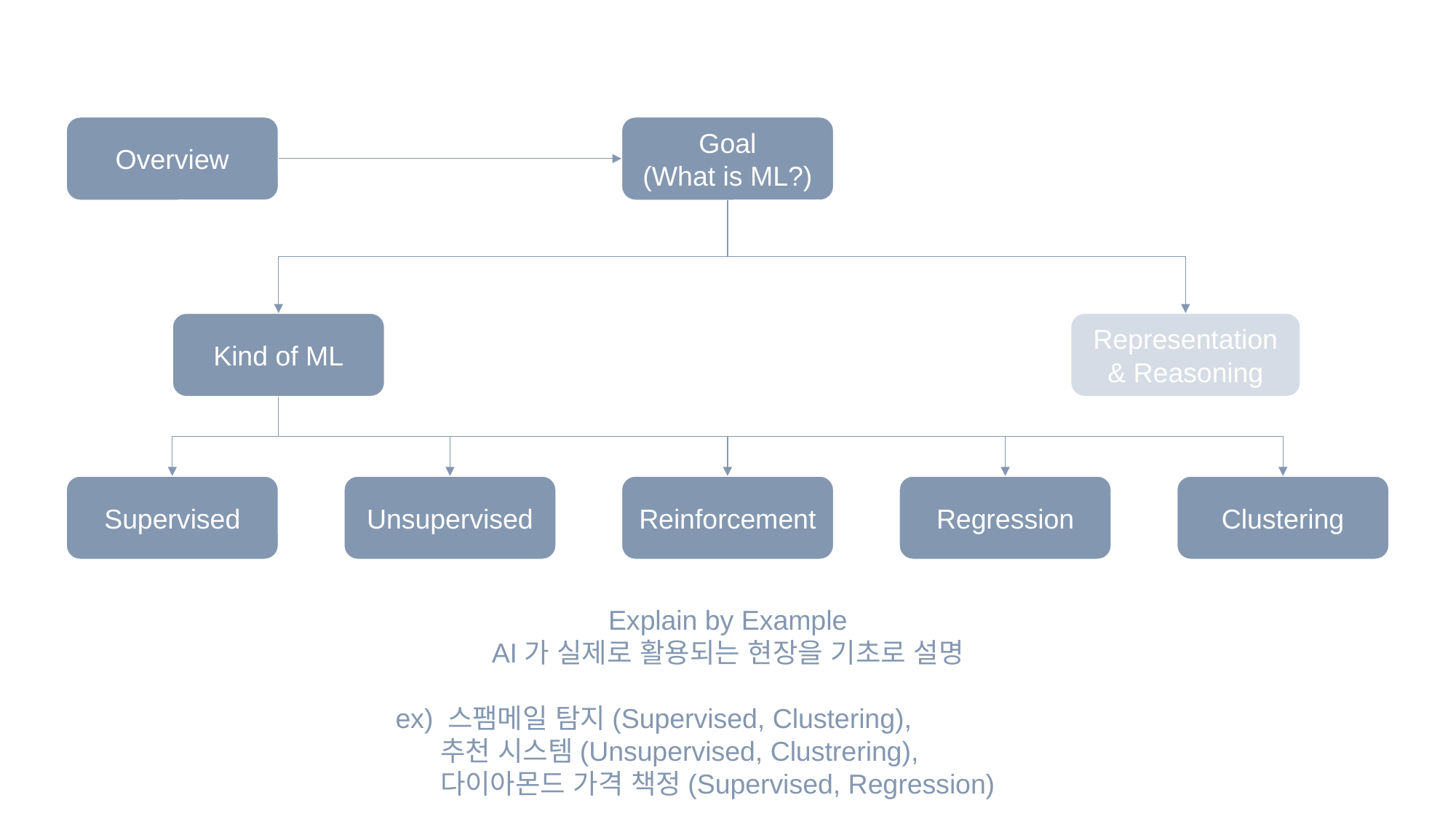

Goal
(What is ML?)
Overview
Kind of ML
Representation & Reasoning
Clustering
Reinforcement
Regression
Supervised
Unsupervised
Explain by Example
AI가 실제로 활용되는 현장을 기초로 설명

ex) 스팸메일 탐지(Supervised, Clustering),
     추천 시스템(Unsupervised, Clustrering),
     다이아몬드 가격 책정(Supervised, Regression)